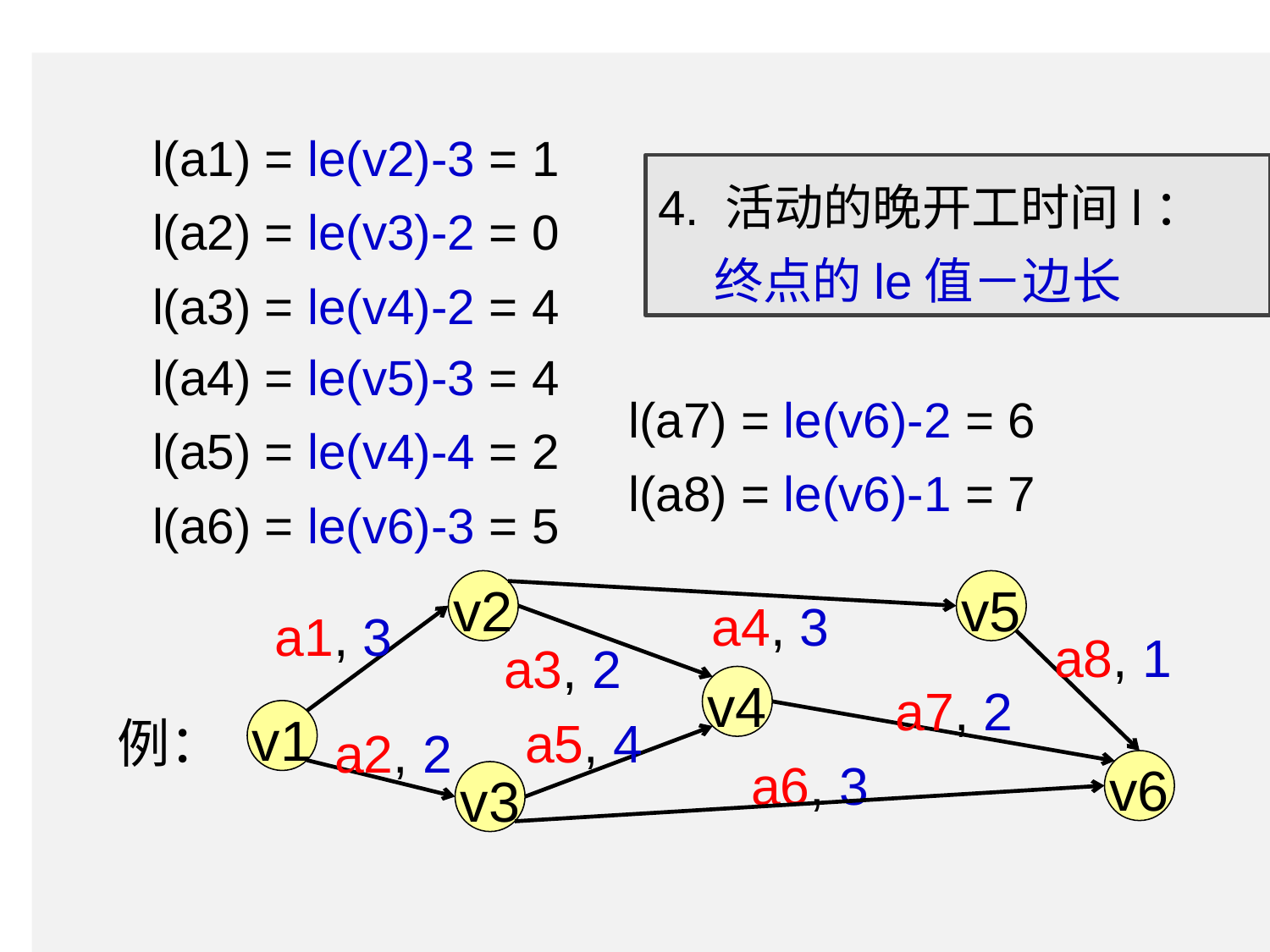

l(a1) = le(v2)-3 = 1
4. 活动的晚开工时间l：
    终点的le值－边长
l(a2) = le(v3)-2 = 0
l(a3) = le(v4)-2 = 4
l(a4) = le(v5)-3 = 4
l(a7) = le(v6)-2 = 6
l(a5) = le(v4)-4 = 2
l(a8) = le(v6)-1 = 7
l(a6) = le(v6)-3 = 5
v2
v5
a4, 3
a1, 3
a8, 1
a3, 2
a7, 2
v4
a5, 4
例：
a2, 2
v1
a6, 3
v6
v3